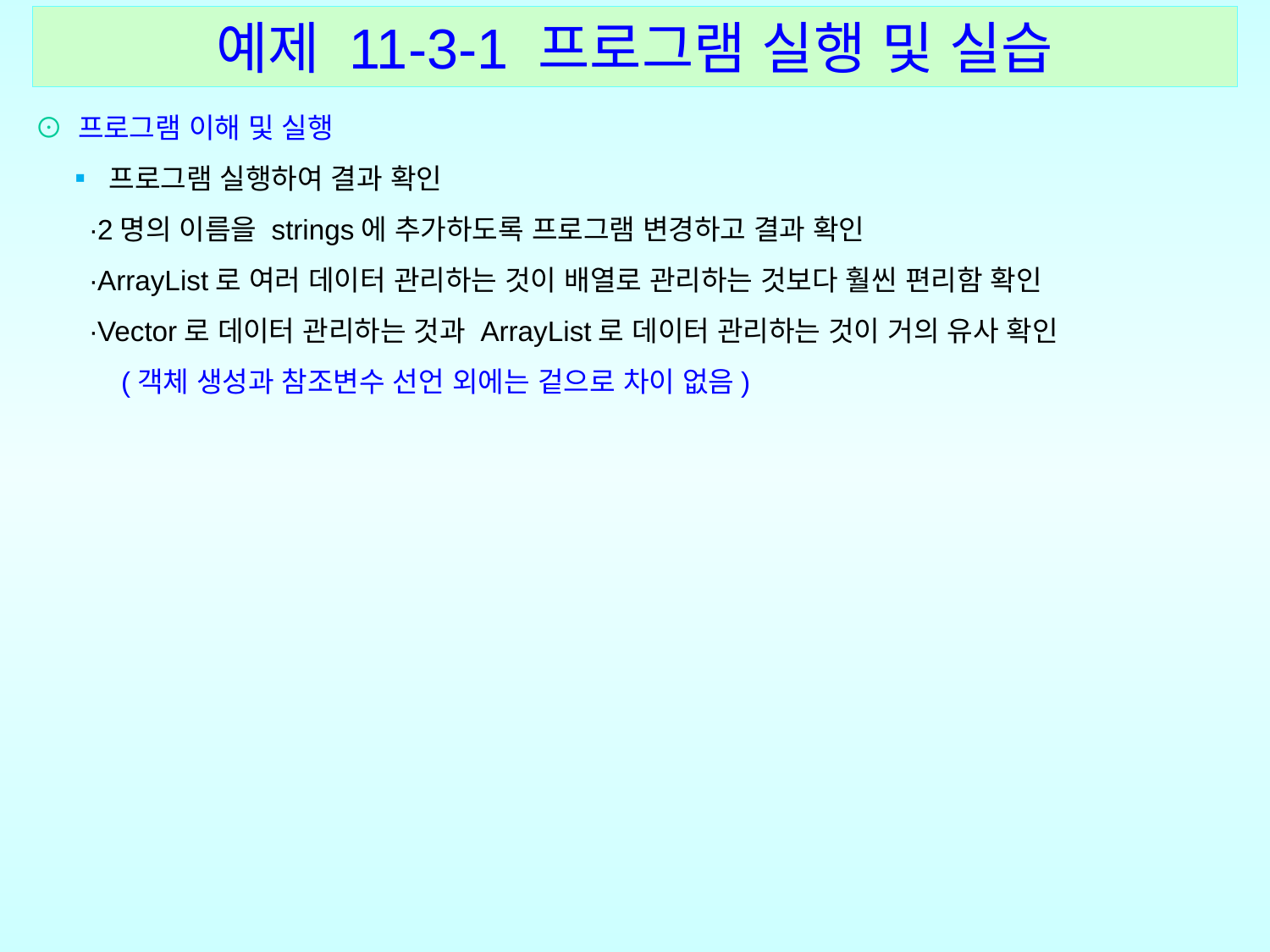

예제 11-3-1 프로그램 실행 및 실습
⊙ 프로그램 이해 및 실행
    ▪ 프로그램 실행하여 결과 확인
       ∙2명의 이름을 strings에 추가하도록 프로그램 변경하고 결과 확인
       ∙ArrayList로 여러 데이터 관리하는 것이 배열로 관리하는 것보다 훨씬 편리함 확인
       ∙Vector로 데이터 관리하는 것과 ArrayList로 데이터 관리하는 것이 거의 유사 확인
           (객체 생성과 참조변수 선언 외에는 겉으로 차이 없음)